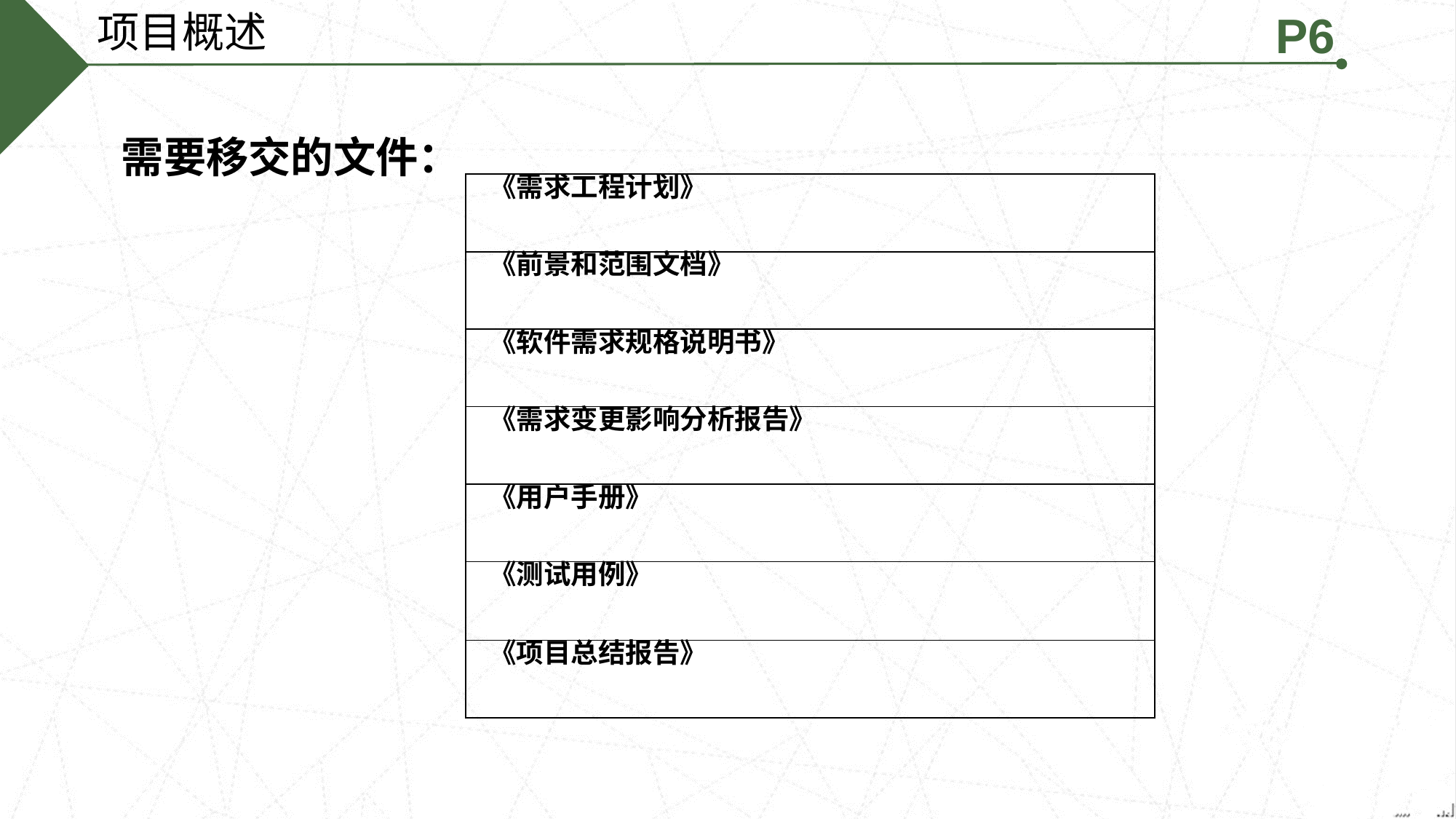

项目概述
P6

需要移交的文件：

| 《需求工程计划》 |
| --- |
| 《前景和范围文档》 |
| 《软件需求规格说明书》 |
| 《需求变更影响分析报告》 |
| 《用户手册》 |
| 《测试用例》 |
| 《项目总结报告》 |